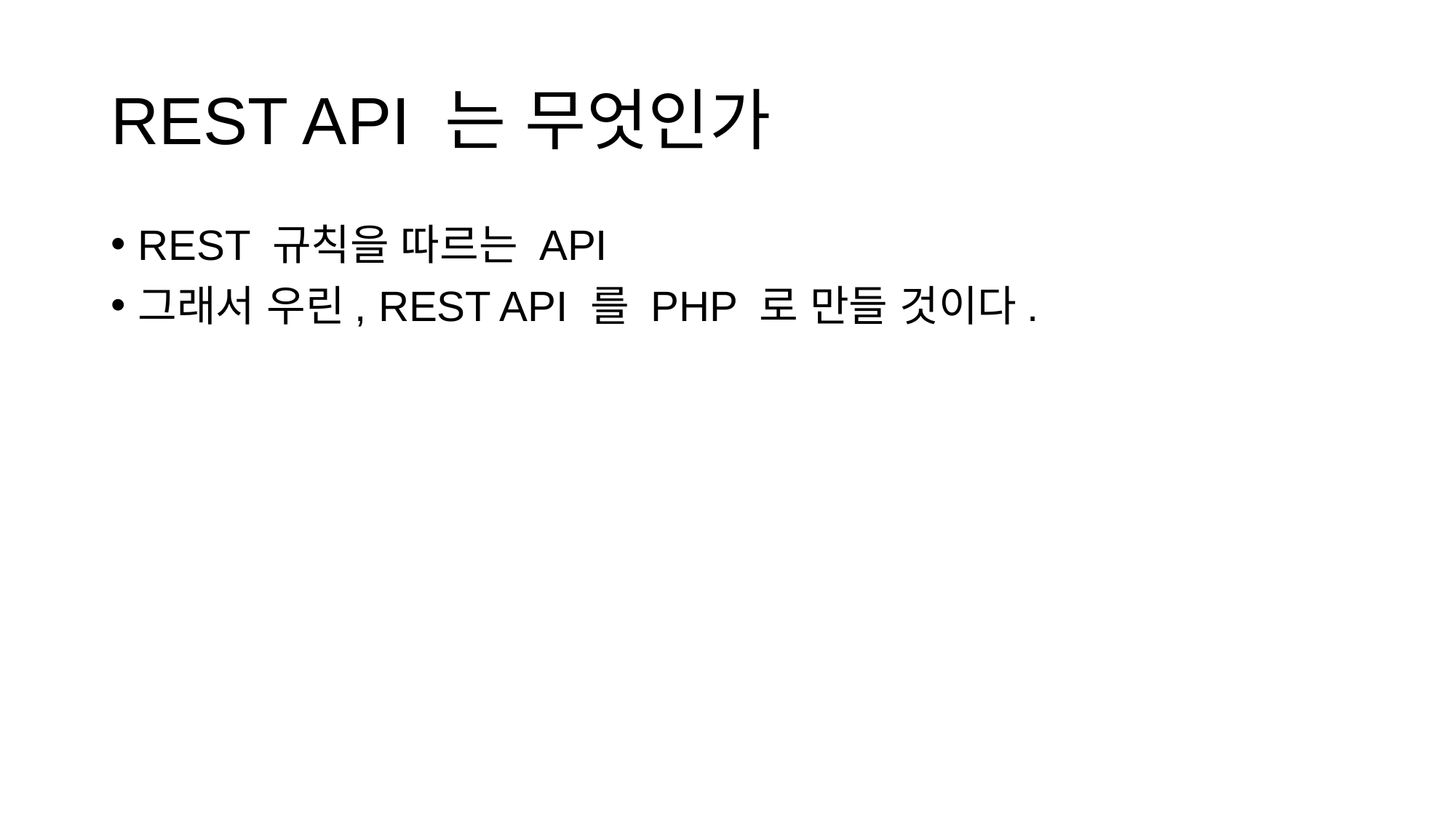

# REST API 는 무엇인가
REST 규칙을 따르는 API
그래서 우린, REST API 를 PHP 로 만들 것이다.